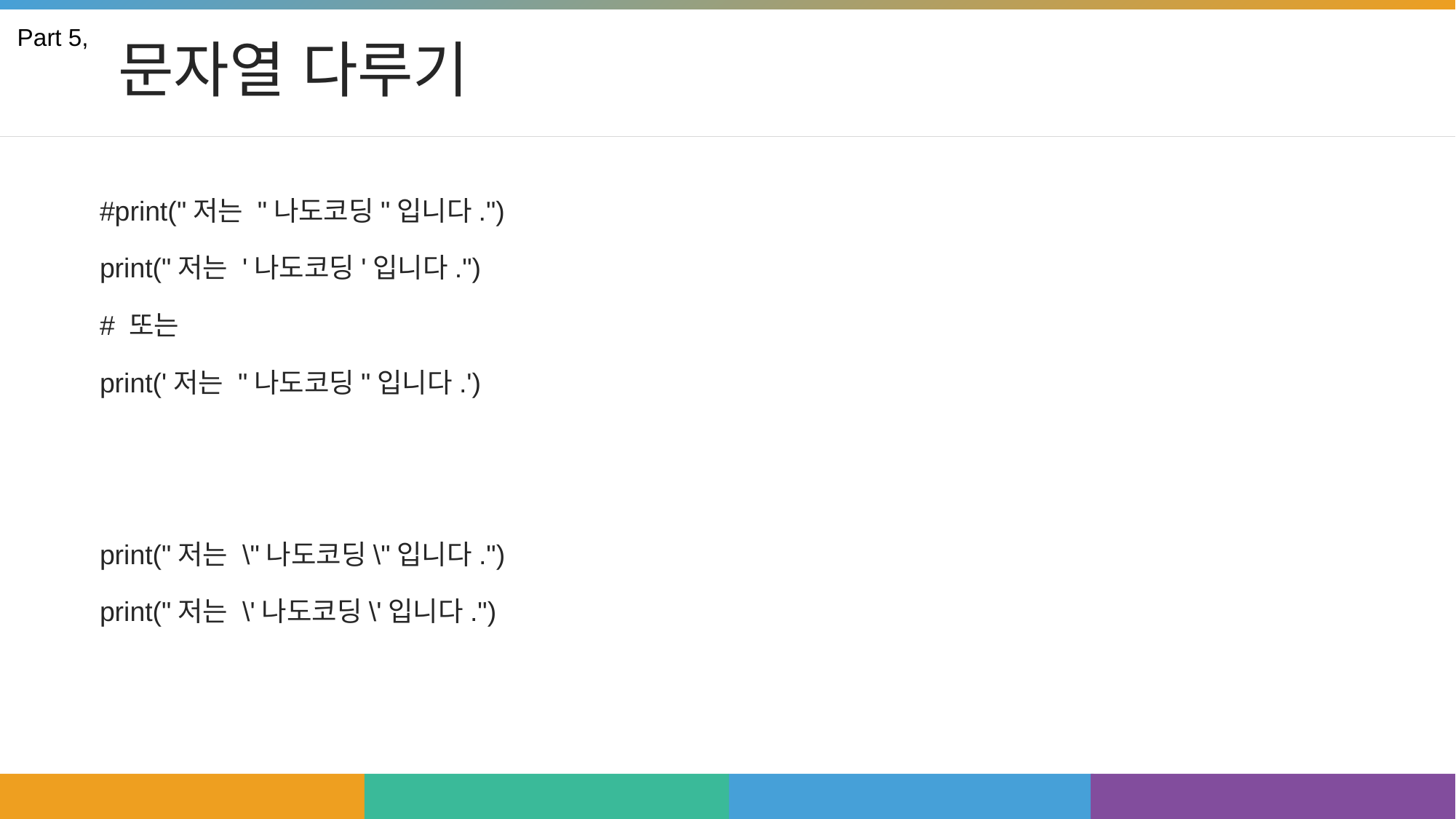

# 문자열 다루기
Part 5,
#print("저는 "나도코딩"입니다.")
print("저는 '나도코딩'입니다.")
# 또는
print('저는 "나도코딩"입니다.')

print("저는 \"나도코딩\"입니다.")
print("저는 \'나도코딩\'입니다.")